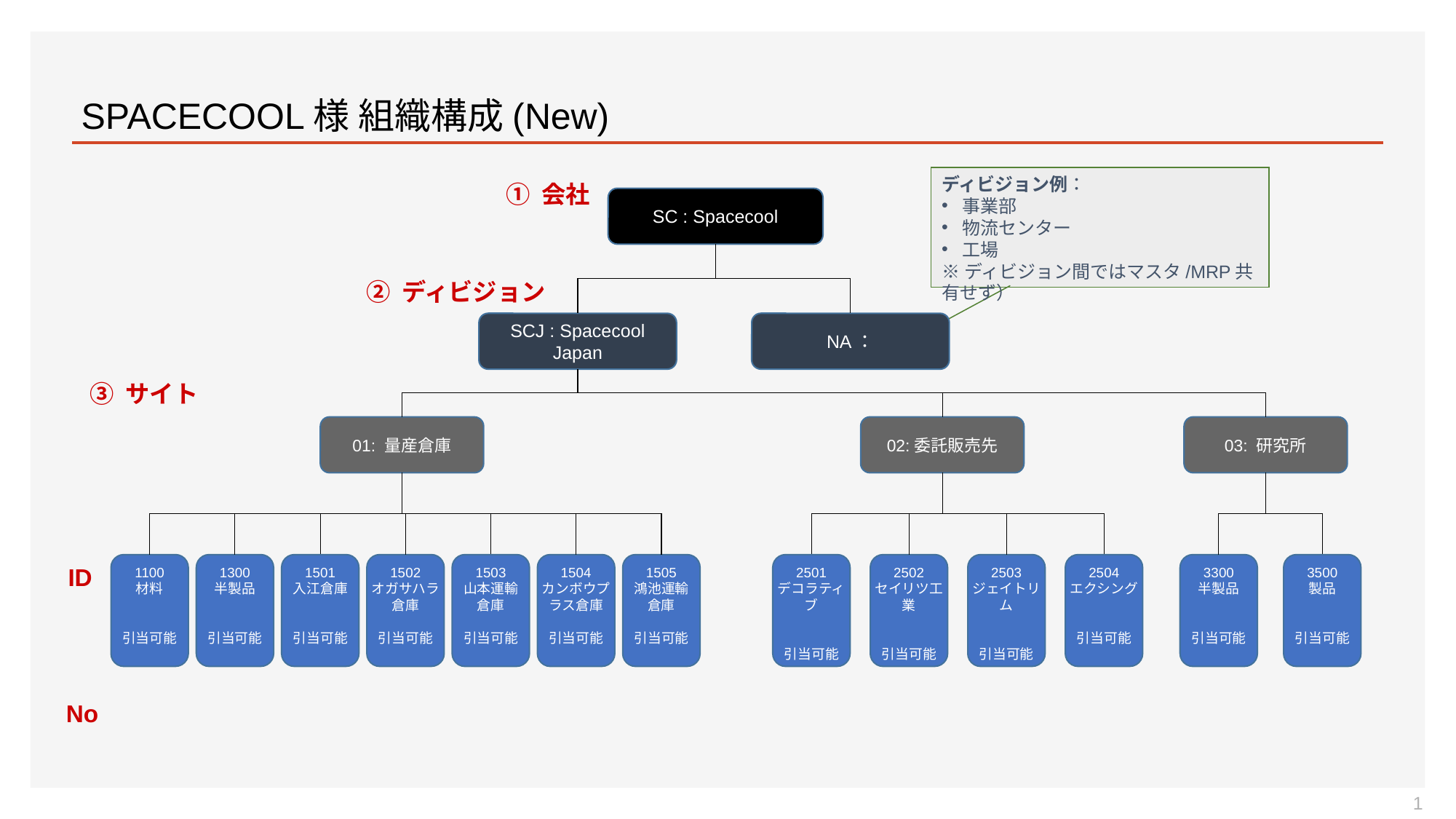

SPACECOOL様 組織構成(New)
ディビジョン例：
事業部
物流センター
工場
※ディビジョン間ではマスタ/MRP共有せず）
① 会社
SC : Spacecool
② ディビジョン
SCJ : Spacecool Japan
NA：
③ サイト
01: 量産倉庫
02:委託販売先
03: 研究所
1100
材料

引当可能
1300
半製品

引当可能
1501
入江倉庫

引当可能
1502
オガサハラ
倉庫

引当可能
1503
山本運輸
倉庫

引当可能
1504
カンボウプラス倉庫

引当可能
1505
鴻池運輸
倉庫

引当可能
2501
デコラティブ

引当可能
2502
セイリツ工業

引当可能
2503
ジェイトリム

引当可能
2504
エクシング

引当可能
3300
半製品

引当可能
3500
製品

引当可能
ID
No
1